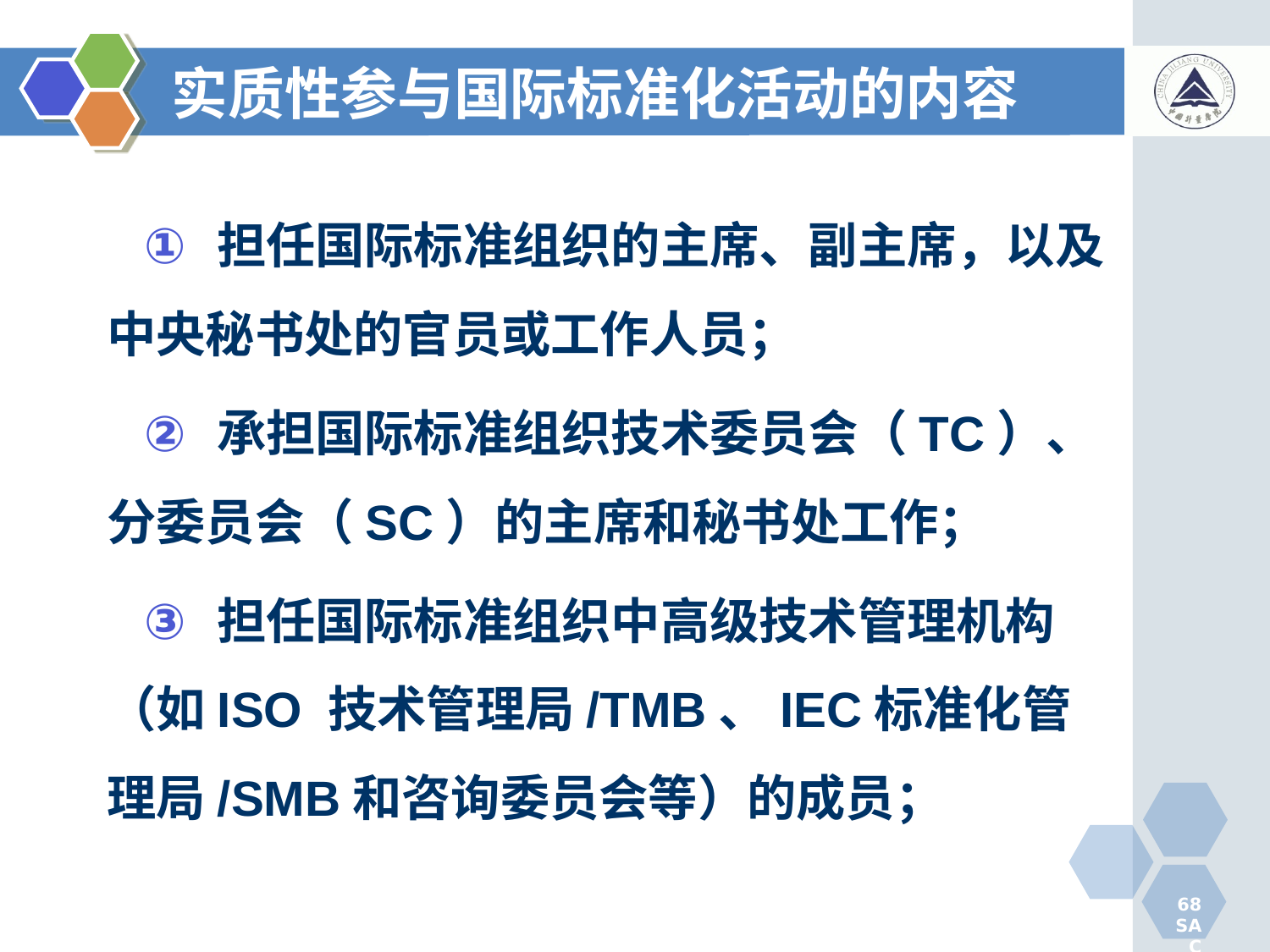

# 实质性参与国际标准化活动的内容
 担任国际标准组织的主席、副主席，以及中央秘书处的官员或工作人员；
 承担国际标准组织技术委员会（TC）、分委员会（SC）的主席和秘书处工作；
 担任国际标准组织中高级技术管理机构（如ISO 技术管理局/TMB、IEC标准化管理局/SMB和咨询委员会等）的成员；
68SAC